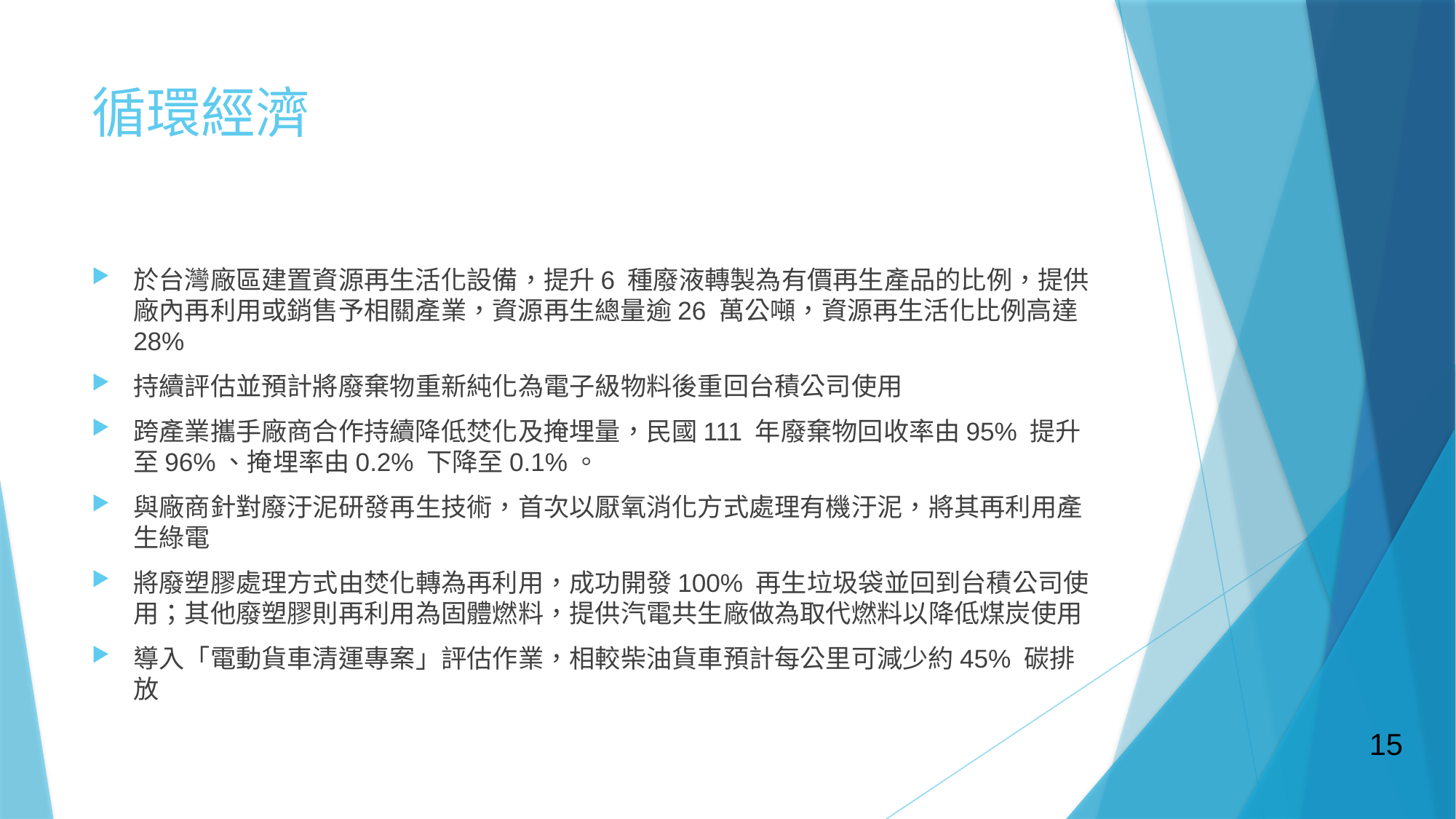

# 循環經濟
於台灣廠區建置資源再生活化設備，提升6 種廢液轉製為有價再生產品的比例，提供廠內再利用或銷售予相關產業，資源再生總量逾26 萬公噸，資源再生活化比例高達28%
持續評估並預計將廢棄物重新純化為電子級物料後重回台積公司使用
跨產業攜手廠商合作持續降低焚化及掩埋量，民國111 年廢棄物回收率由95% 提升至96%、掩埋率由0.2% 下降至0.1%。
與廠商針對廢汙泥研發再生技術，首次以厭氧消化方式處理有機汙泥，將其再利用產生綠電
將廢塑膠處理方式由焚化轉為再利用，成功開發100% 再生垃圾袋並回到台積公司使用；其他廢塑膠則再利用為固體燃料，提供汽電共生廠做為取代燃料以降低煤炭使用
導入「電動貨車清運專案」評估作業，相較柴油貨車預計每公里可減少約45% 碳排放
15